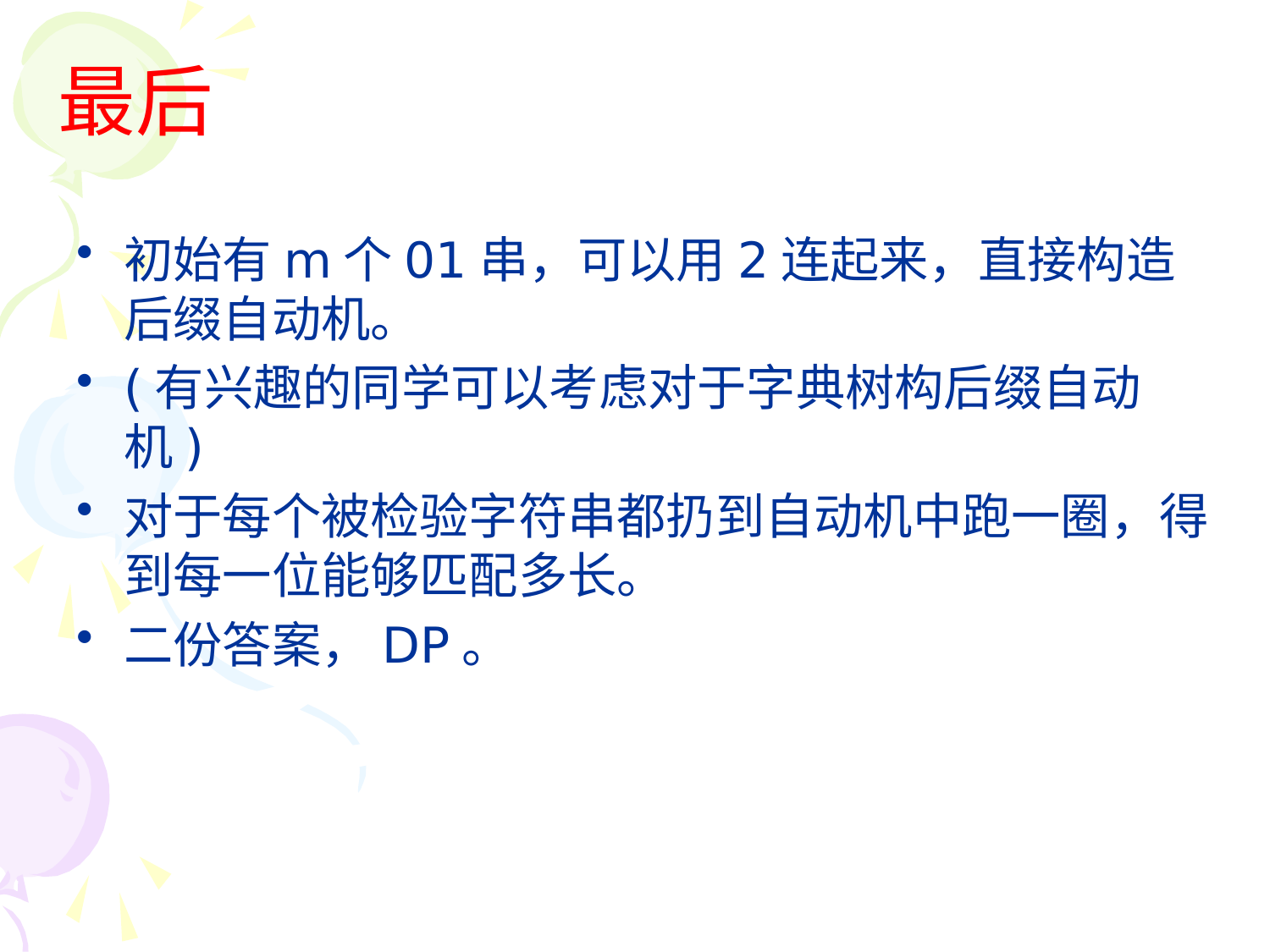

最后
初始有m个01串，可以用2连起来，直接构造后缀自动机。
(有兴趣的同学可以考虑对于字典树构后缀自动机)
对于每个被检验字符串都扔到自动机中跑一圈，得到每一位能够匹配多长。
二份答案，DP。